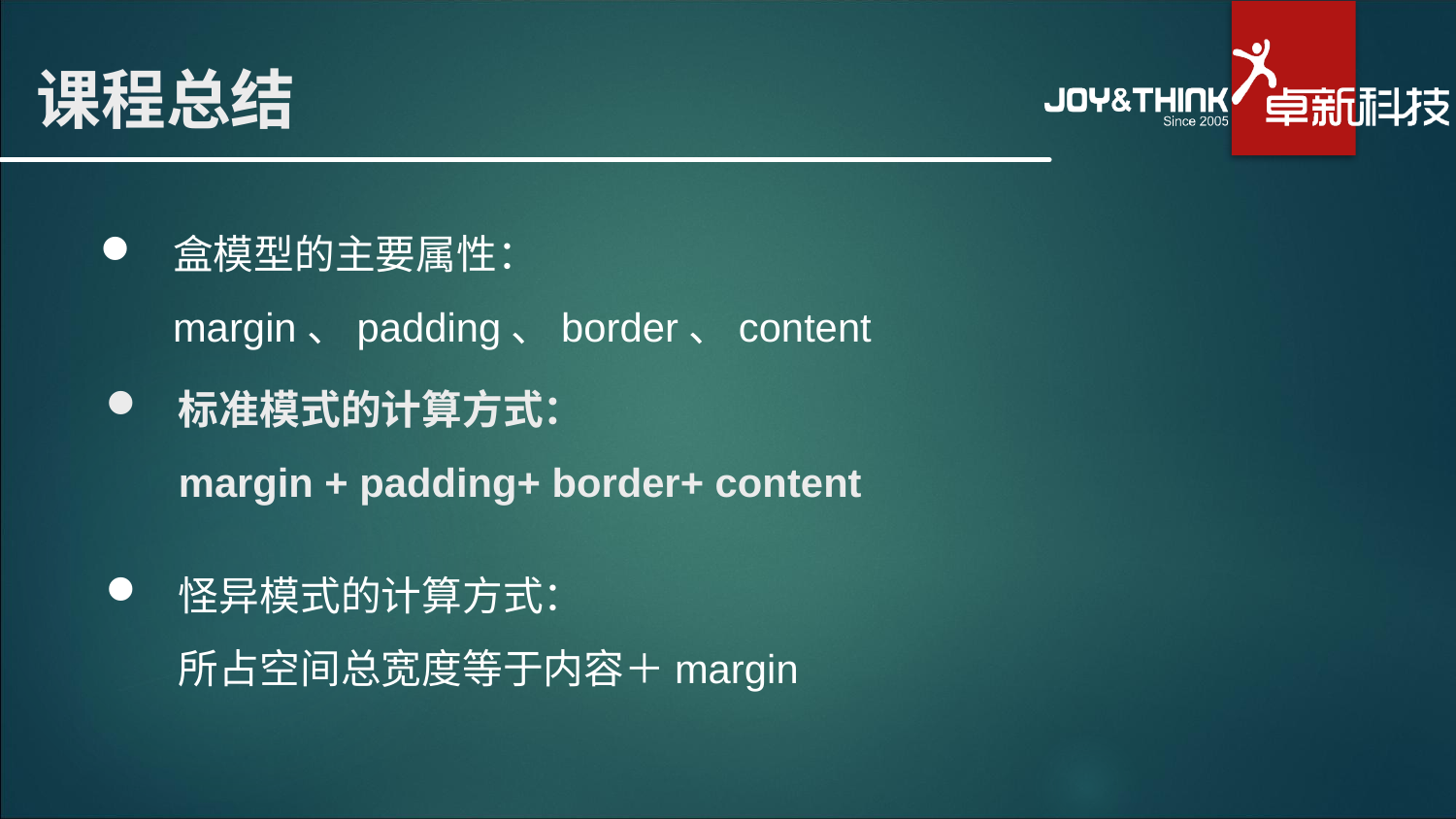

# 课程总结
盒模型的主要属性：
margin、padding、border、content
标准模式的计算方式：
margin + padding+ border+ content
怪异模式的计算方式：
所占空间总宽度等于内容＋margin